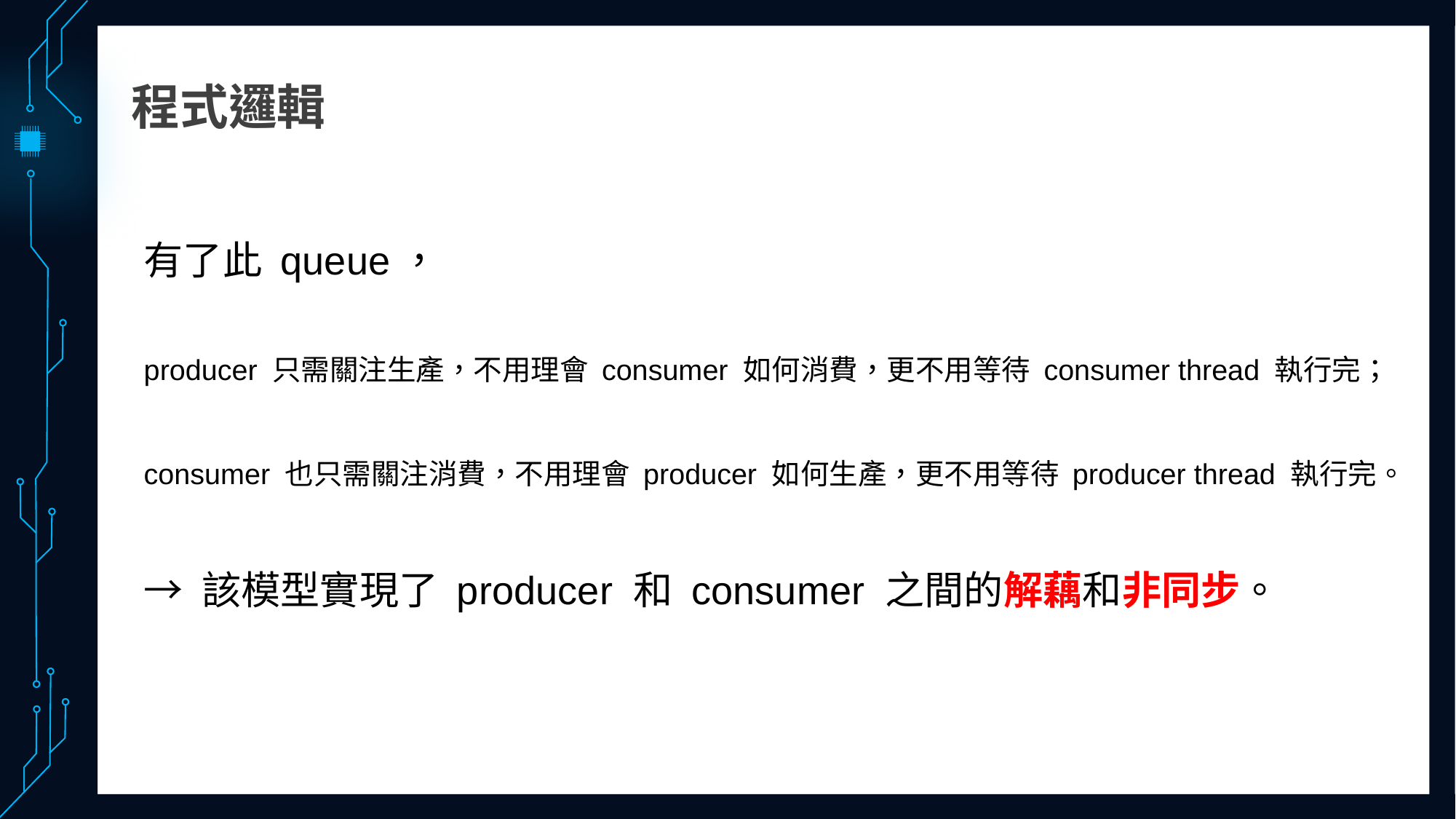

程式邏輯

有了此 queue，

producer 只需關注生產，不用理會 consumer 如何消費，更不用等待 consumer thread 執行完；

consumer 也只需關注消費，不用理會 producer 如何生產，更不用等待 producer thread 執行完。

→ 該模型實現了 producer 和 consumer 之間的解藕和非同步。